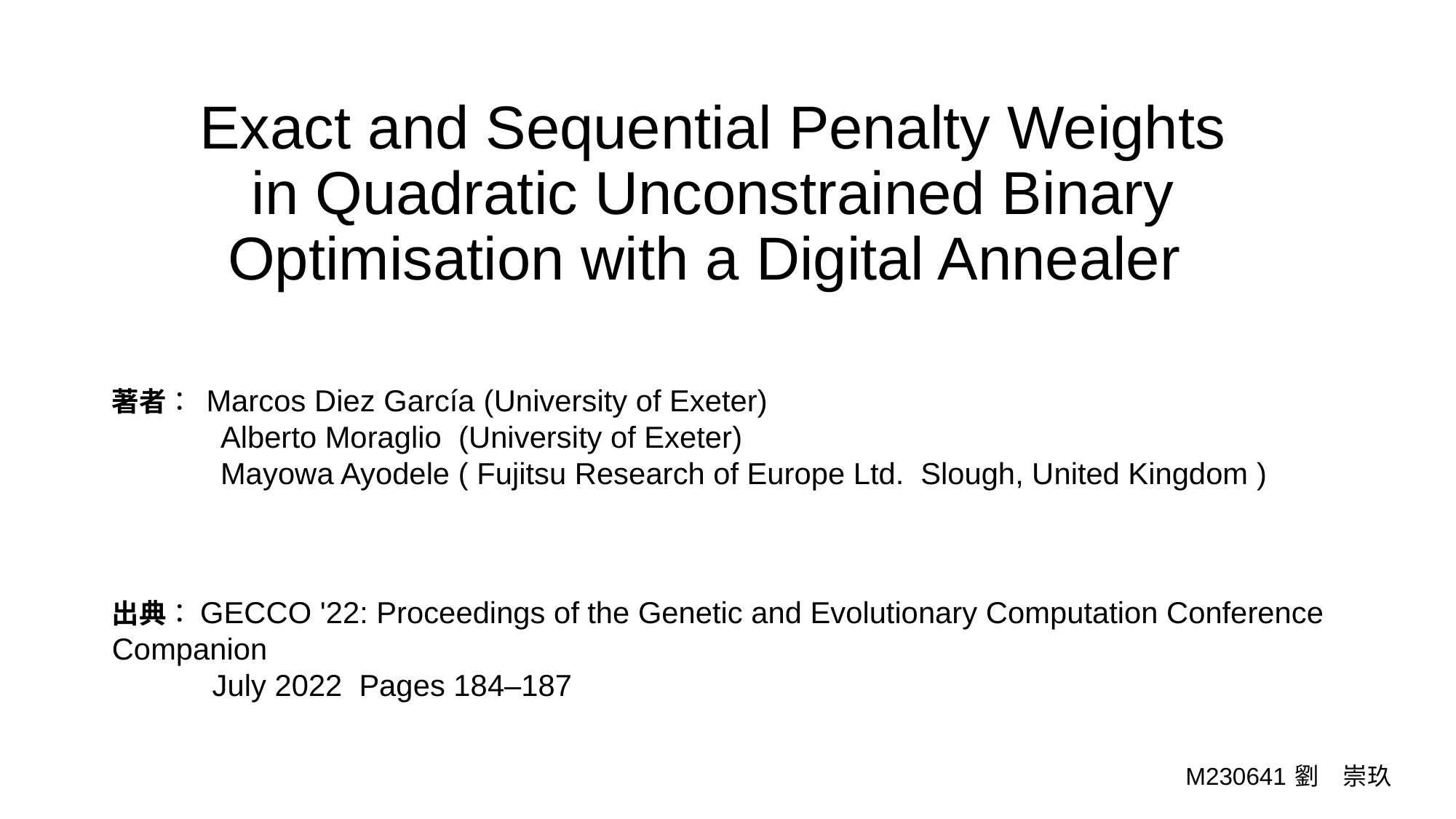

# Exact and Sequential Penalty Weights in Quadratic Unconstrained Binary Optimisation with a Digital Annealer
著者： Marcos Diez García (University of Exeter)
             Alberto Moraglio  (University of Exeter)
             Mayowa Ayodele ( Fujitsu Research of Europe Ltd.  Slough, United Kingdom )

出典：GECCO '22: Proceedings of the Genetic and Evolutionary Computation Conference Companion
            July 2022  Pages 184–187
M230641	劉　崇玖